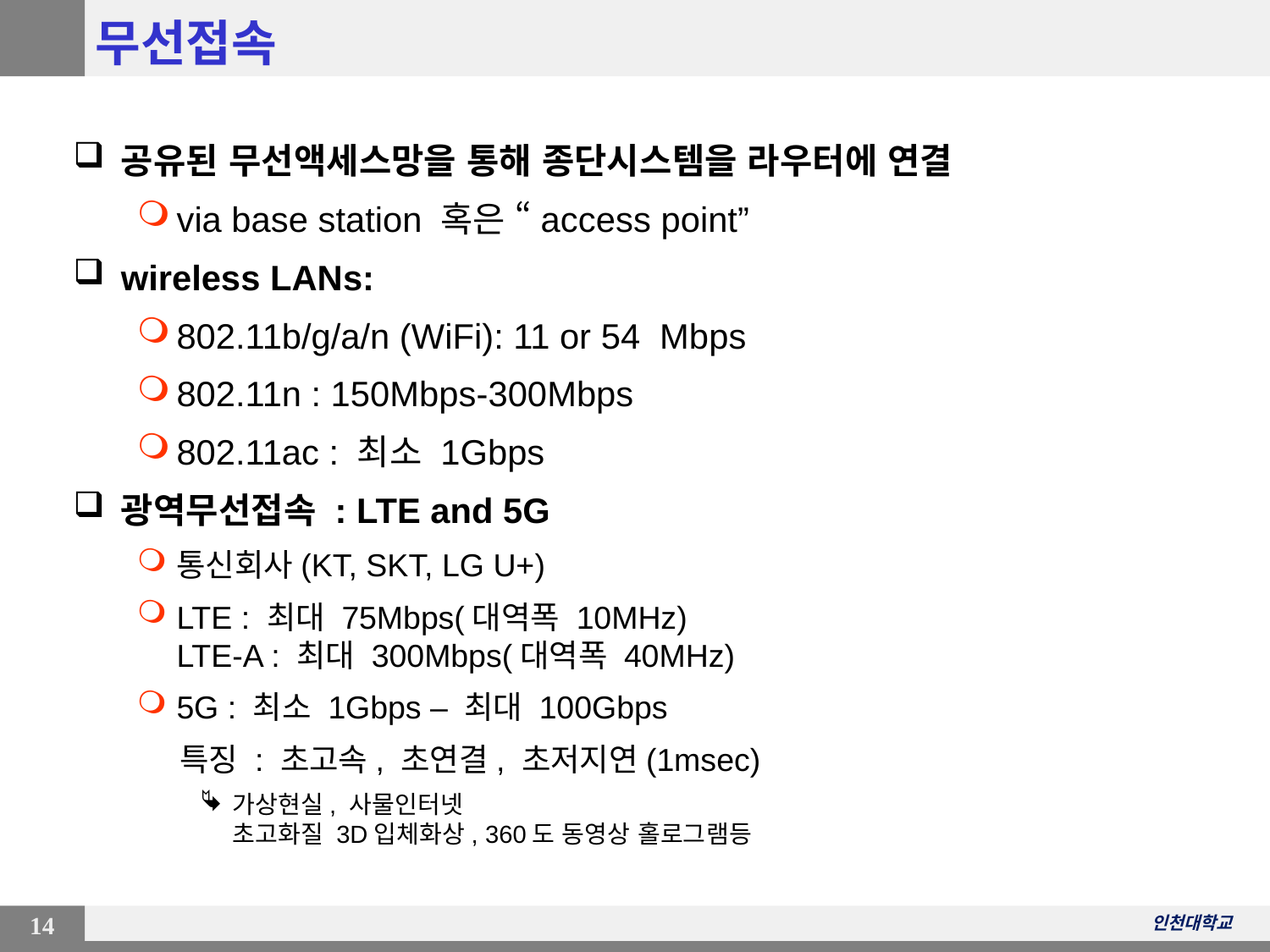

# 무선접속
공유된 무선액세스망을 통해 종단시스템을 라우터에 연결
via base station 혹은 “access point”
wireless LANs:
802.11b/g/a/n (WiFi): 11 or 54  Mbps
802.11n : 150Mbps-300Mbps
802.11ac : 최소 1Gbps
광역무선접속 : LTE and 5G
통신회사(KT, SKT, LG U+)
LTE : 최대 75Mbps(대역폭 10MHz)
LTE-A : 최대 300Mbps(대역폭 40MHz)
5G : 최소 1Gbps – 최대 100Gbps
    특징 : 초고속, 초연결, 초저지연(1msec)
가상현실, 사물인터넷
초고화질 3D입체화상, 360도 동영상 홀로그램등